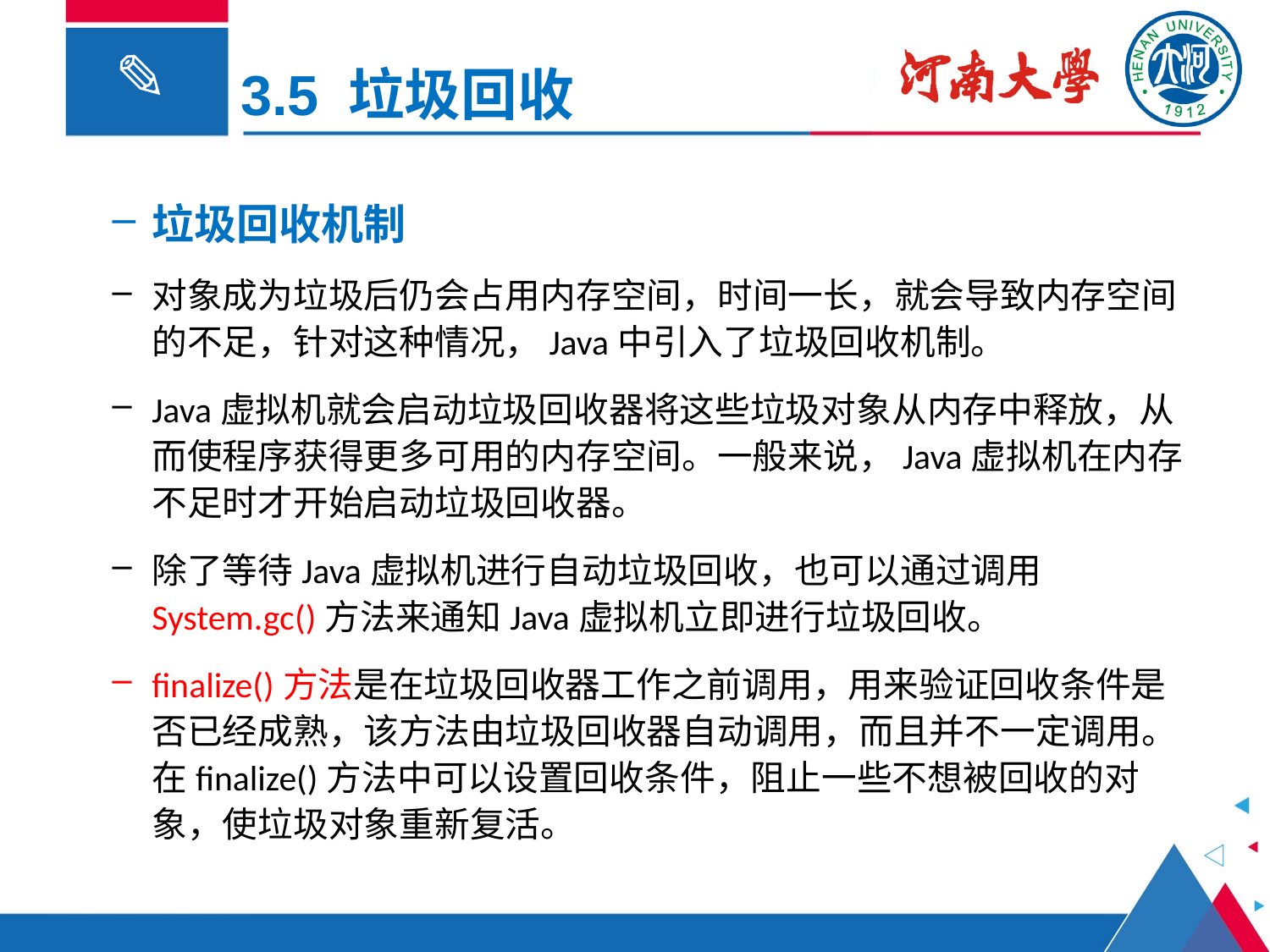

3.5 垃圾回收
垃圾回收机制
对象成为垃圾后仍会占用内存空间，时间一长，就会导致内存空间的不足，针对这种情况，Java中引入了垃圾回收机制。
Java虚拟机就会启动垃圾回收器将这些垃圾对象从内存中释放，从而使程序获得更多可用的内存空间。一般来说，Java虚拟机在内存不足时才开始启动垃圾回收器。
除了等待Java虚拟机进行自动垃圾回收，也可以通过调用System.gc()方法来通知Java虚拟机立即进行垃圾回收。
finalize()方法是在垃圾回收器工作之前调用，用来验证回收条件是否已经成熟，该方法由垃圾回收器自动调用，而且并不一定调用。在finalize()方法中可以设置回收条件，阻止一些不想被回收的对象，使垃圾对象重新复活。